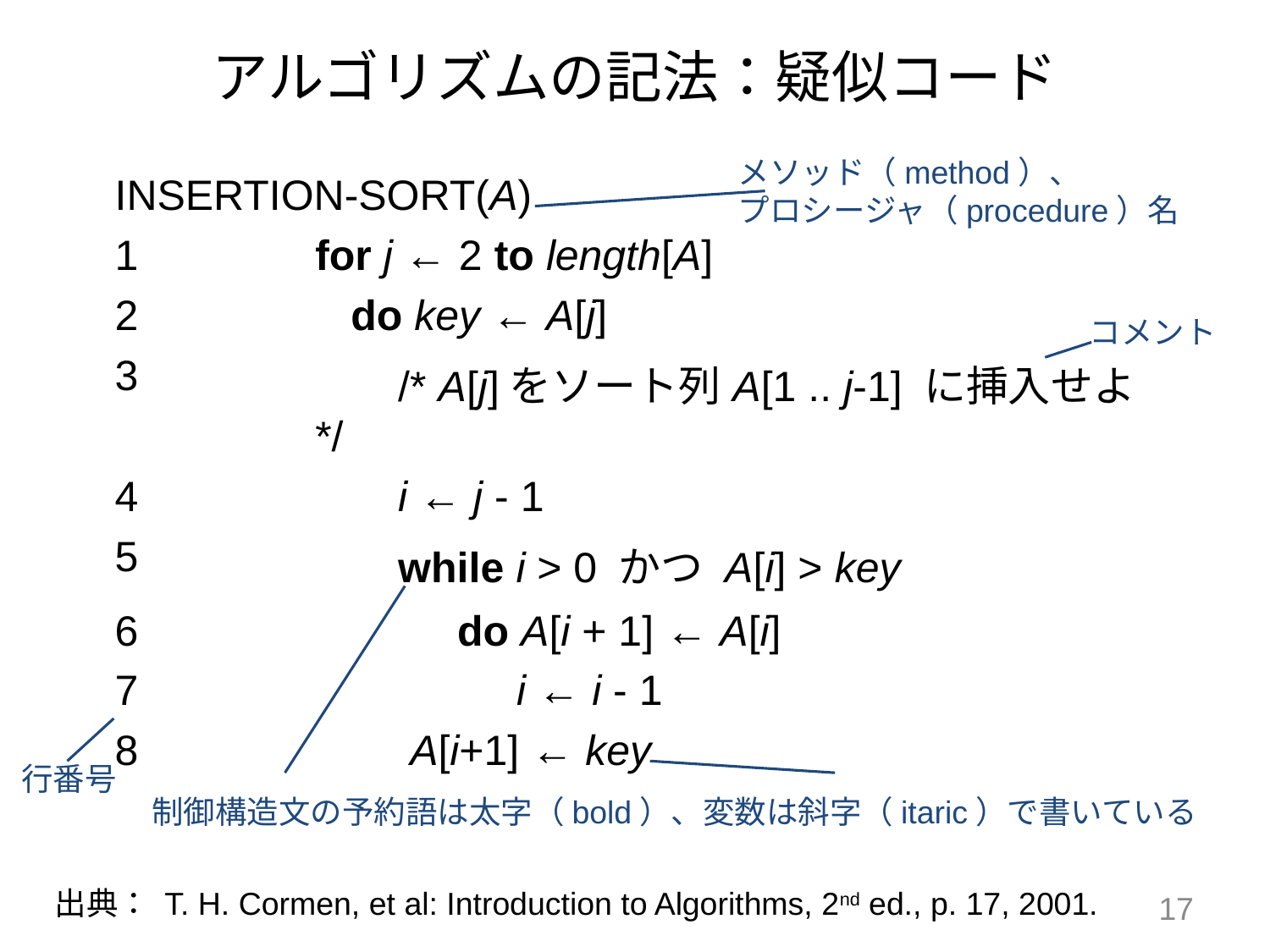

# アルゴリズムの記法：疑似コード
メソッド（method）、
プロシージャ（procedure）名
| INSERTION-SORT(A) |  |
| --- | --- |
| 1 | for j ← 2 to length[A] |
| 2 | do key ← A[j] |
| 3 | /\* A[j]をソート列A[1 .. j-1] に挿入せよ \*/ |
| 4 | i ← j - 1 |
| 5 | while i > 0 かつ A[i] > key |
| 6 | do A[i + 1] ← A[i] |
| 7 | i ← i - 1 |
| 8 | A[i+1] ← key |
コメント
行番号
制御構造文の予約語は太字（bold）、変数は斜字（itaric）で書いている
出典： T. H. Cormen, et al: Introduction to Algorithms, 2nd ed., p. 17, 2001.
17